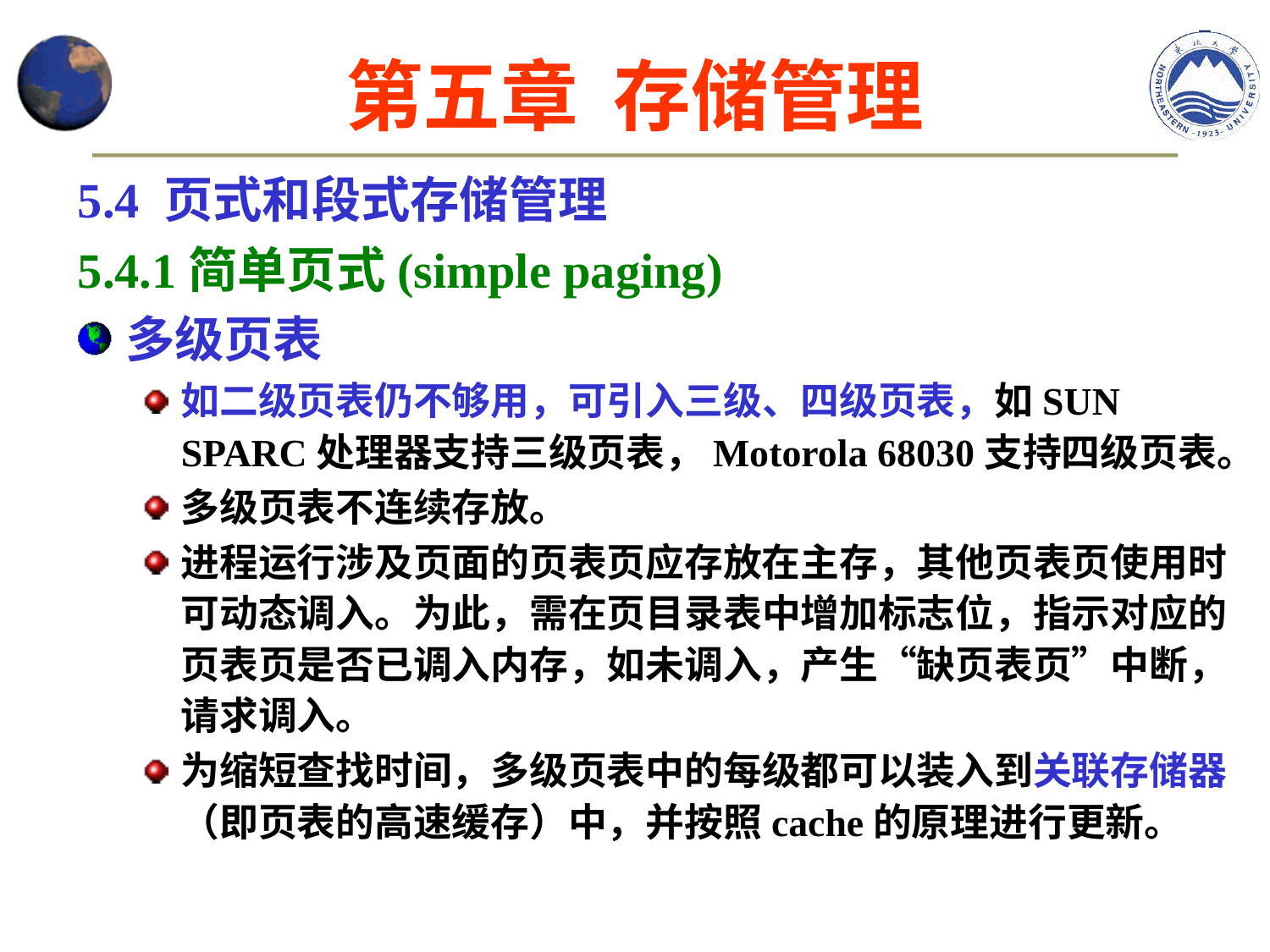

第五章  存储管理
5.4 页式和段式存储管理
5.4.1简单页式(simple paging)
多级页表
如二级页表仍不够用，可引入三级、四级页表，如SUN SPARC处理器支持三级页表，Motorola 68030支持四级页表。
多级页表不连续存放。
进程运行涉及页面的页表页应存放在主存，其他页表页使用时可动态调入。为此，需在页目录表中增加标志位，指示对应的页表页是否已调入内存，如未调入，产生“缺页表页”中断，请求调入。
为缩短查找时间，多级页表中的每级都可以装入到关联存储器（即页表的高速缓存）中，并按照cache的原理进行更新。